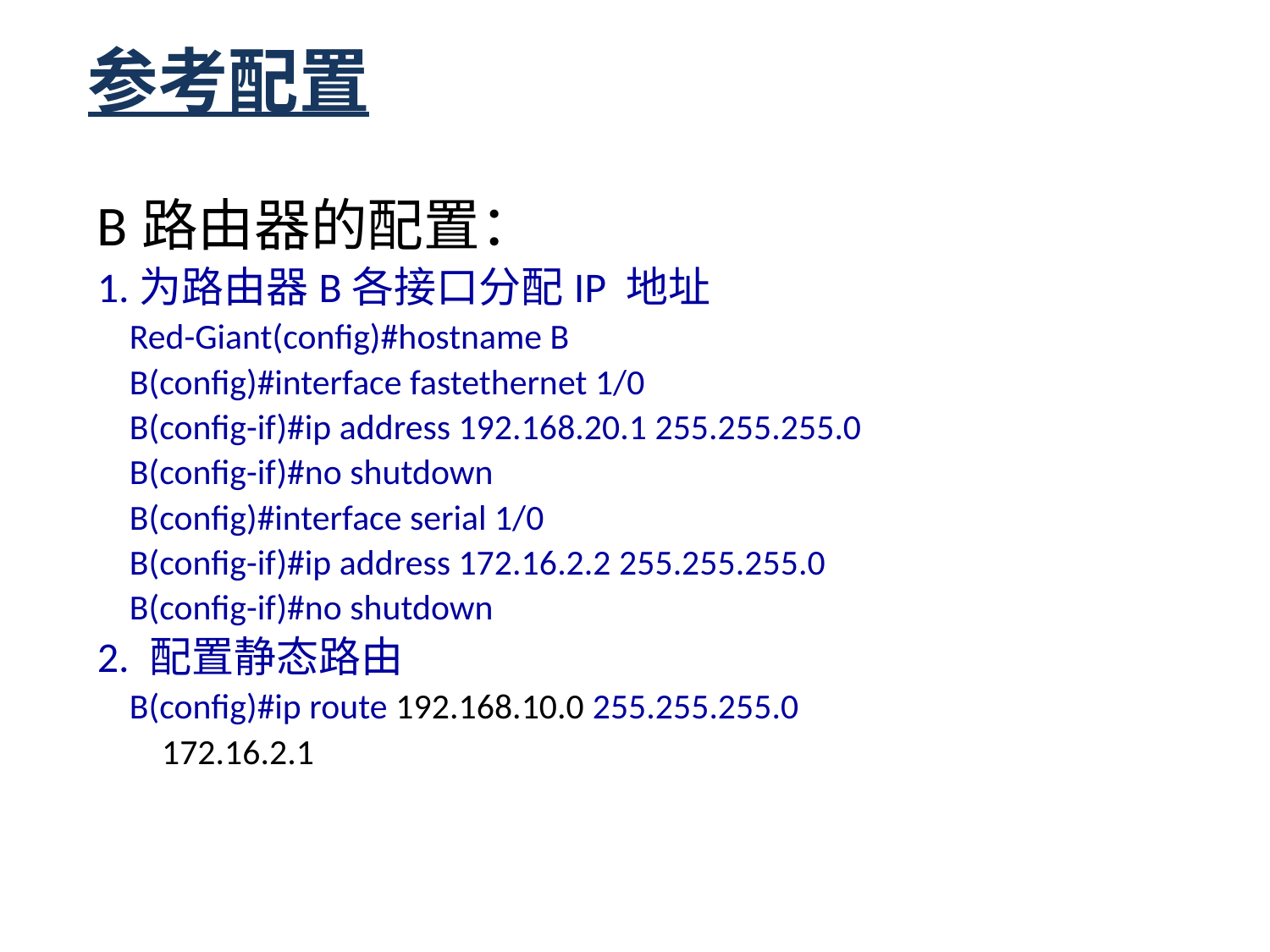

# 参考配置
B路由器的配置：
1.为路由器B各接口分配IP 地址
    Red-Giant(config)#hostname B
    B(config)#interface fastethernet 1/0
    B(config-if)#ip address 192.168.20.1 255.255.255.0
    B(config-if)#no shutdown
    B(config)#interface serial 1/0
    B(config-if)#ip address 172.16.2.2 255.255.255.0
    B(config-if)#no shutdown
2. 配置静态路由
    B(config)#ip route 192.168.10.0 255.255.255.0
        172.16.2.1